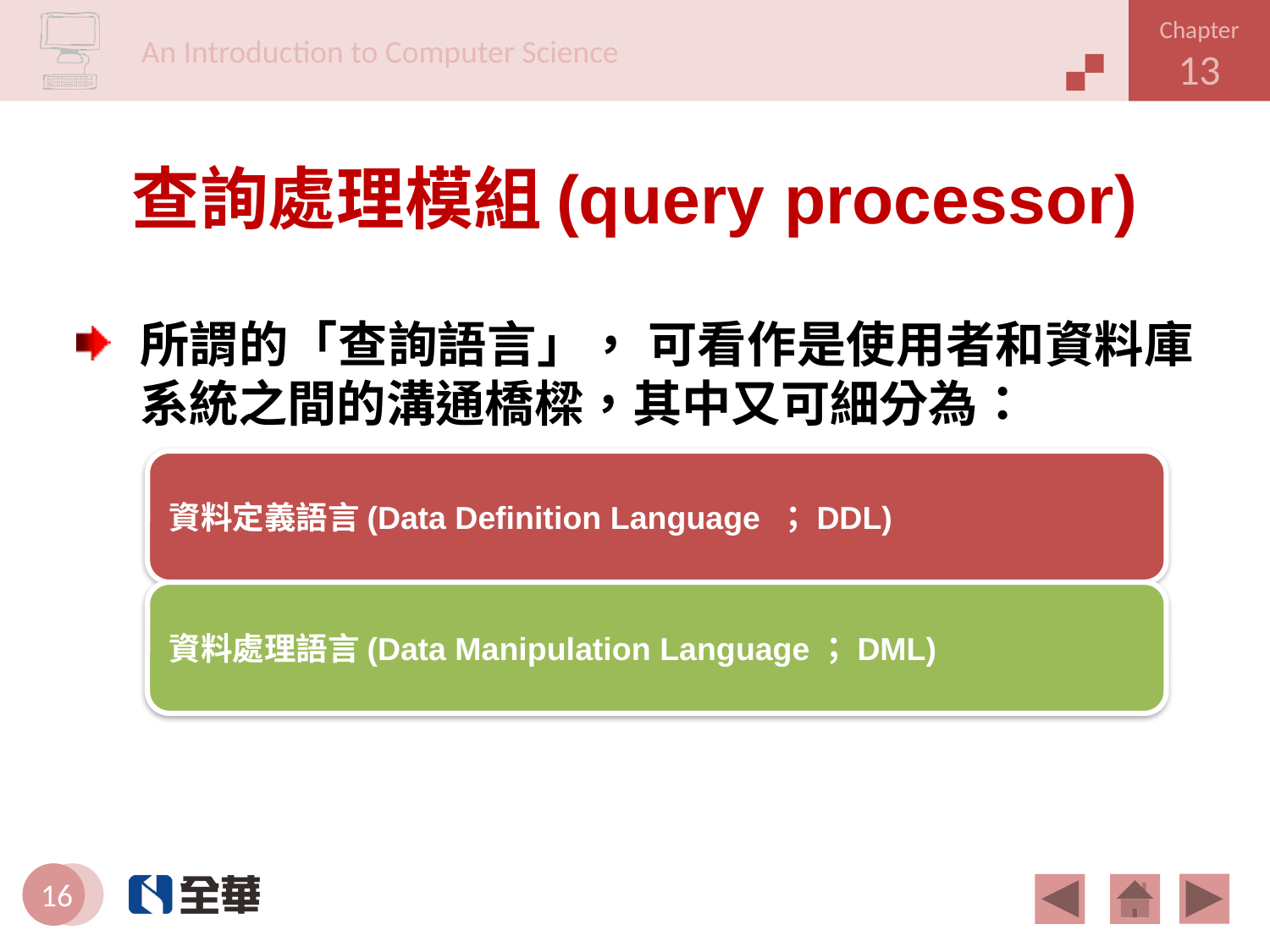

# 查詢處理模組(query processor)
所謂的「查詢語言」， 可看作是使用者和資料庫系統之間的溝通橋樑，其中又可細分為：
資料定義語言(Data Definition Language ；DDL)
資料處理語言(Data Manipulation Language；DML)